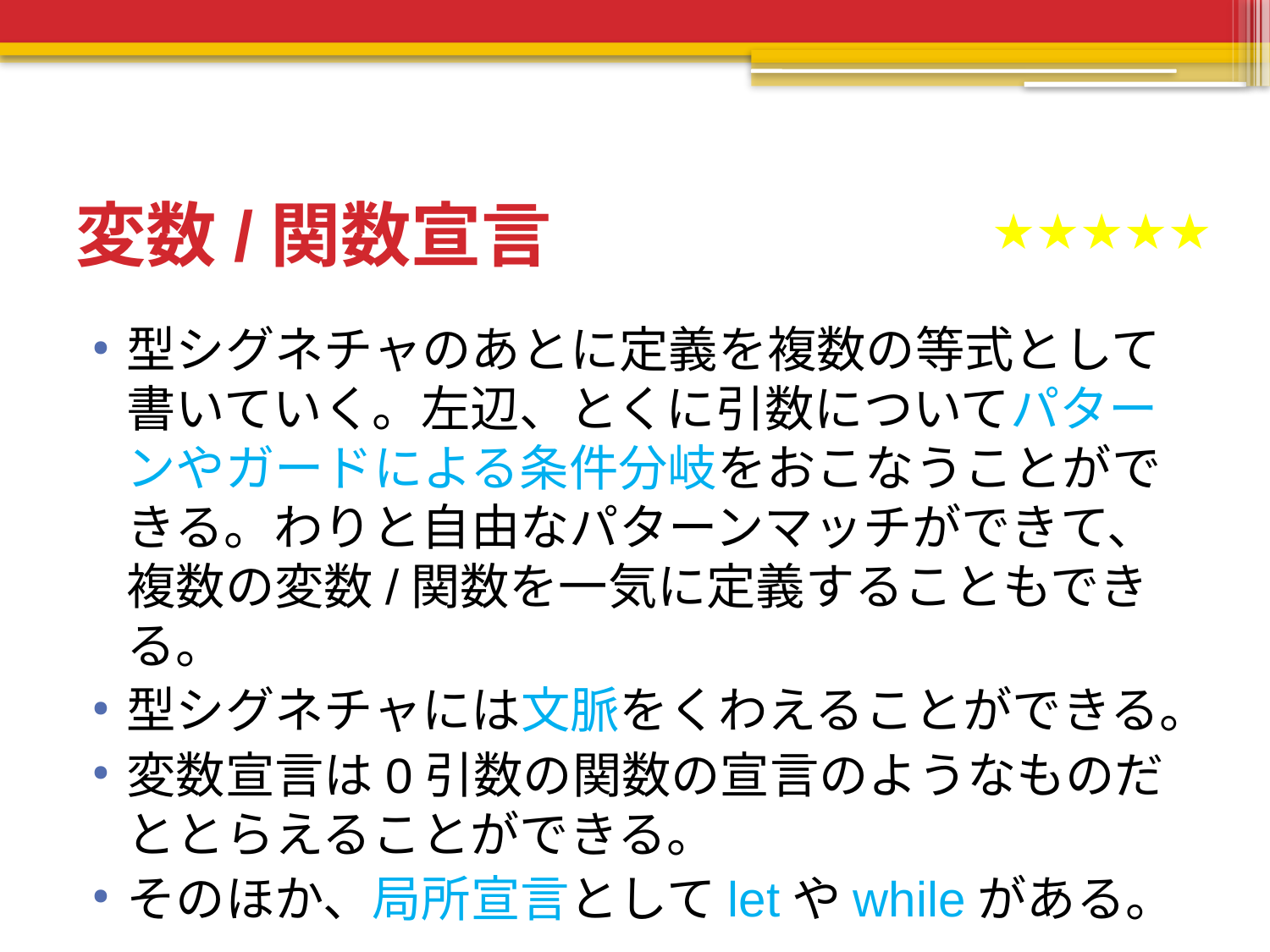

# 変数/関数宣言
★★★★★
型シグネチャのあとに定義を複数の等式として書いていく。左辺、とくに引数についてパターンやガードによる条件分岐をおこなうことができる。わりと自由なパターンマッチができて、複数の変数/関数を一気に定義することもできる。
型シグネチャには文脈をくわえることができる。
変数宣言は0引数の関数の宣言のようなものだととらえることができる。
そのほか、局所宣言としてletやwhileがある。